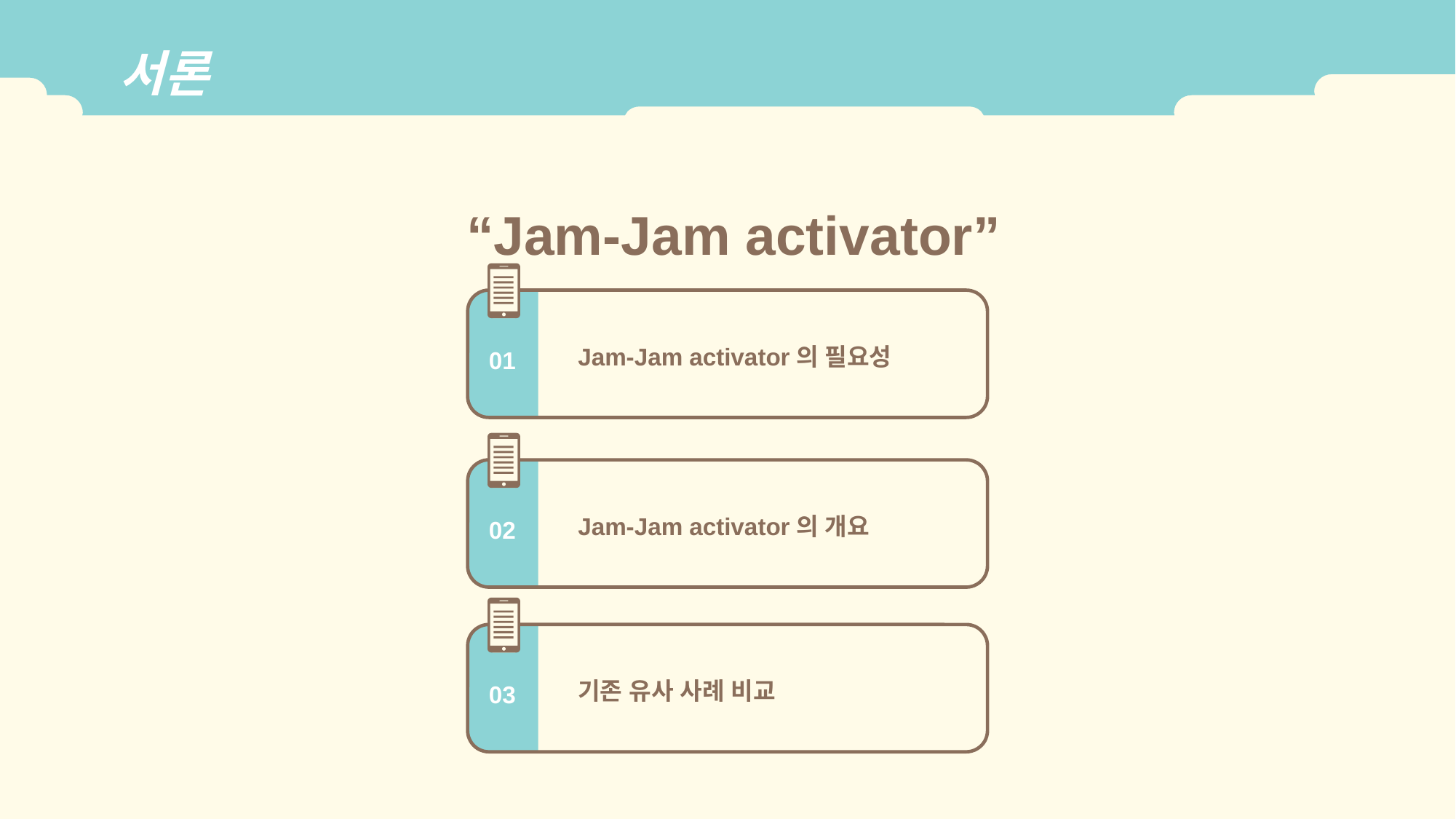

서론
“Jam-Jam activator”

Jam-Jam activator의 필요성
01

Jam-Jam activator의 개요
02

기존 유사 사례 비교
03